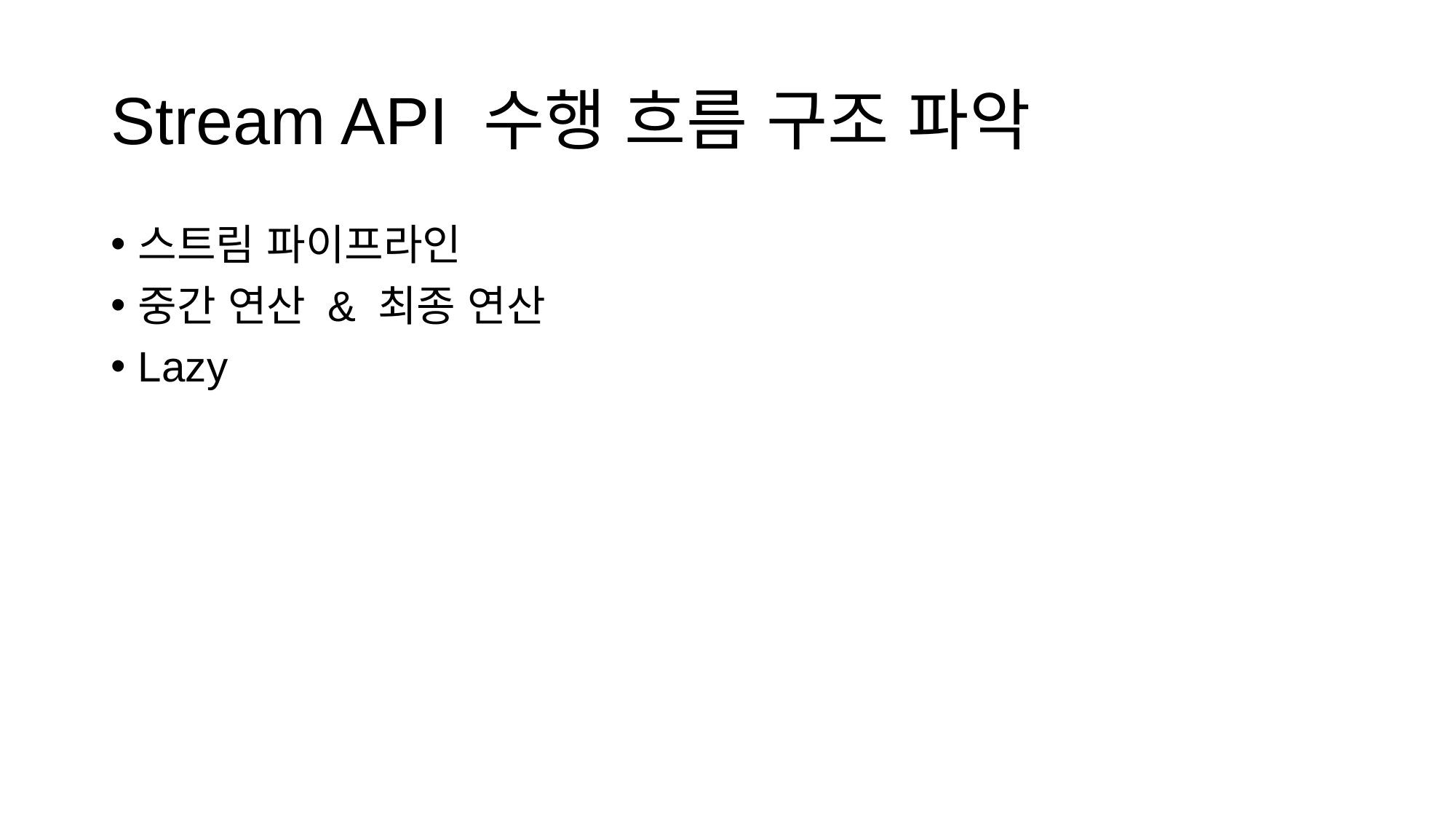

# Stream API 수행 흐름 구조 파악
스트림 파이프라인
중간 연산 & 최종 연산
Lazy